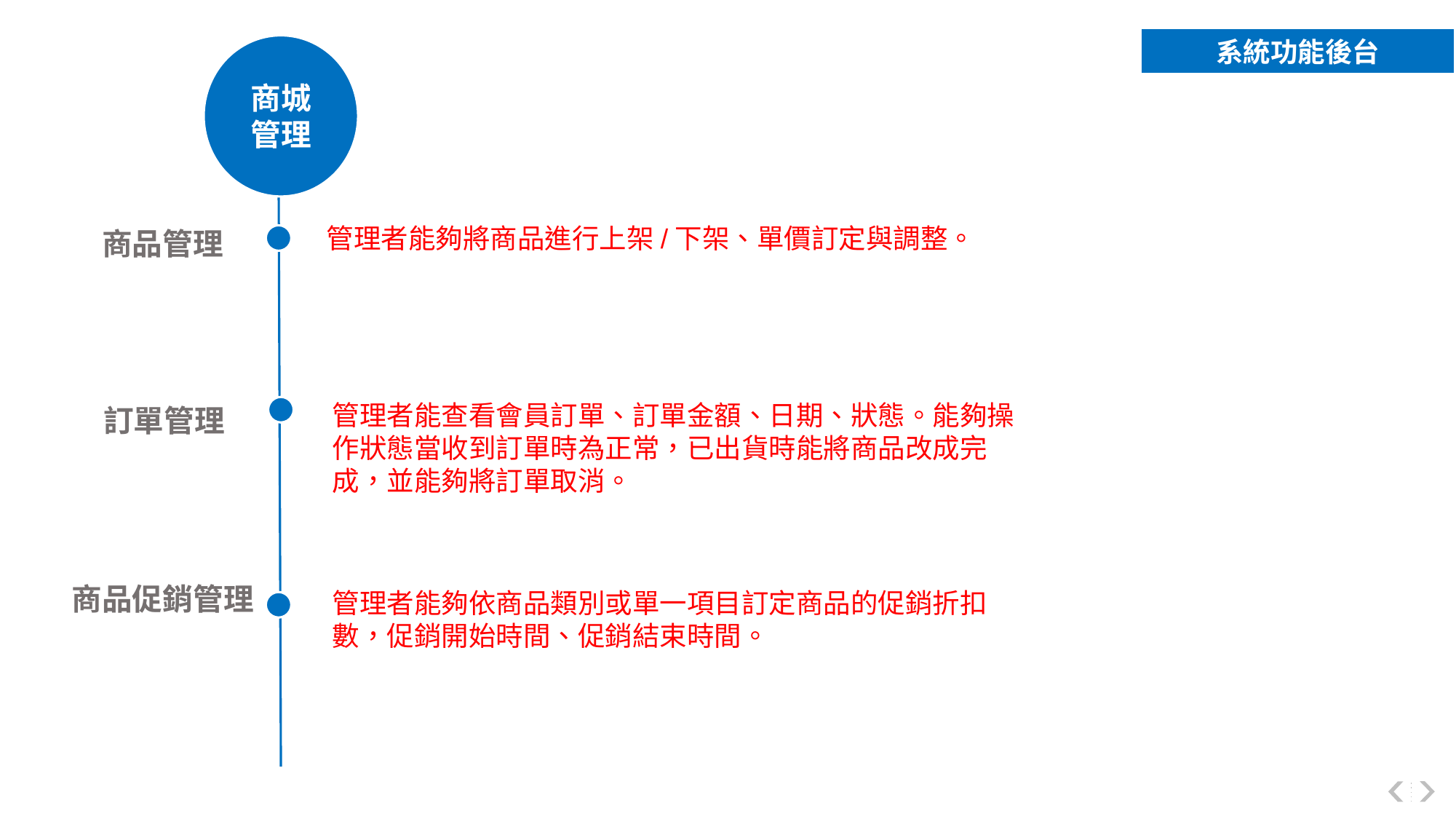

系統功能後台
商城管理
商品管理
管理者能夠將商品進行上架/下架、單價訂定與調整。

管理者能查看會員訂單、訂單金額、日期、狀態。能夠操作狀態當收到訂單時為正常，已出貨時能將商品改成完成，並能夠將訂單取消。

訂單管理

商品促銷管理
管理者能夠依商品類別或單一項目訂定商品的促銷折扣數，促銷開始時間、促銷結束時間。